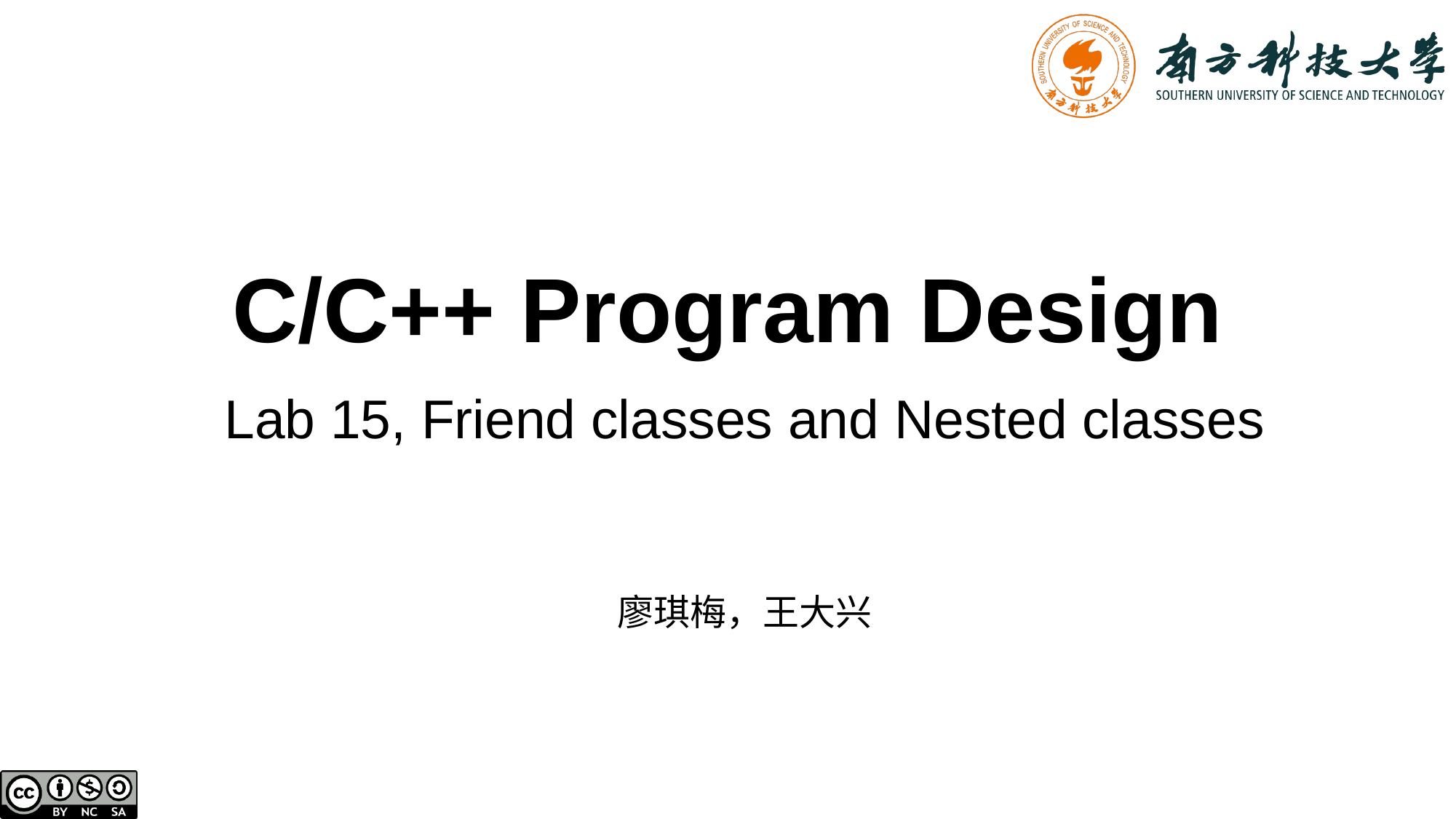

# C/C++ Program Design
Lab 15, Friend classes and Nested classes

廖琪梅，王大兴